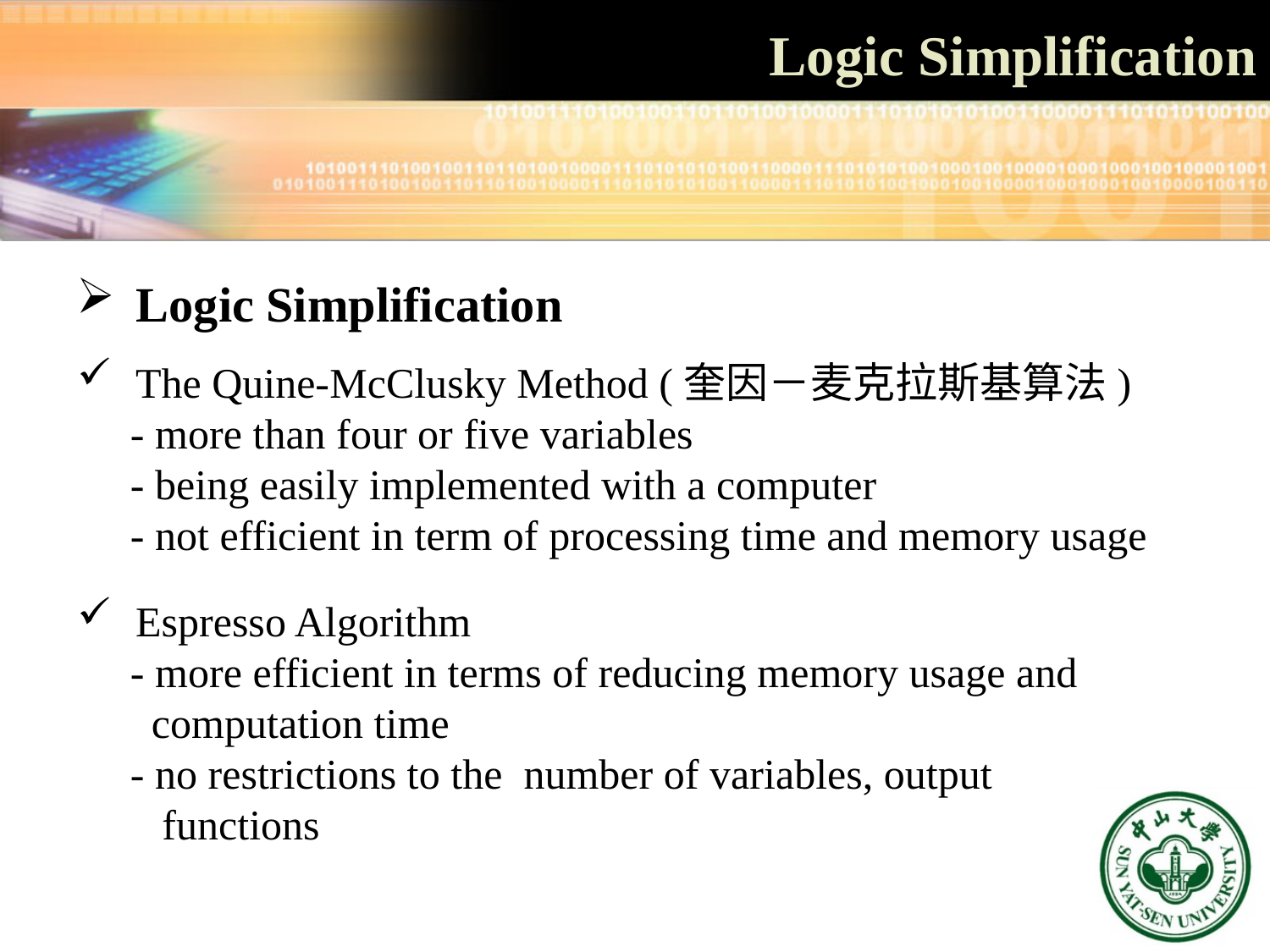

# Logic Simplification
 Logic Simplification
 The Quine-McClusky Method (奎因－麦克拉斯基算法)
     - more than four or five variables
     - being easily implemented with a computer
     - not efficient in term of processing time and memory usage
 Espresso Algorithm
     - more efficient in terms of reducing memory usage and
       computation time
     - no restrictions to the  number of variables, output
        functions